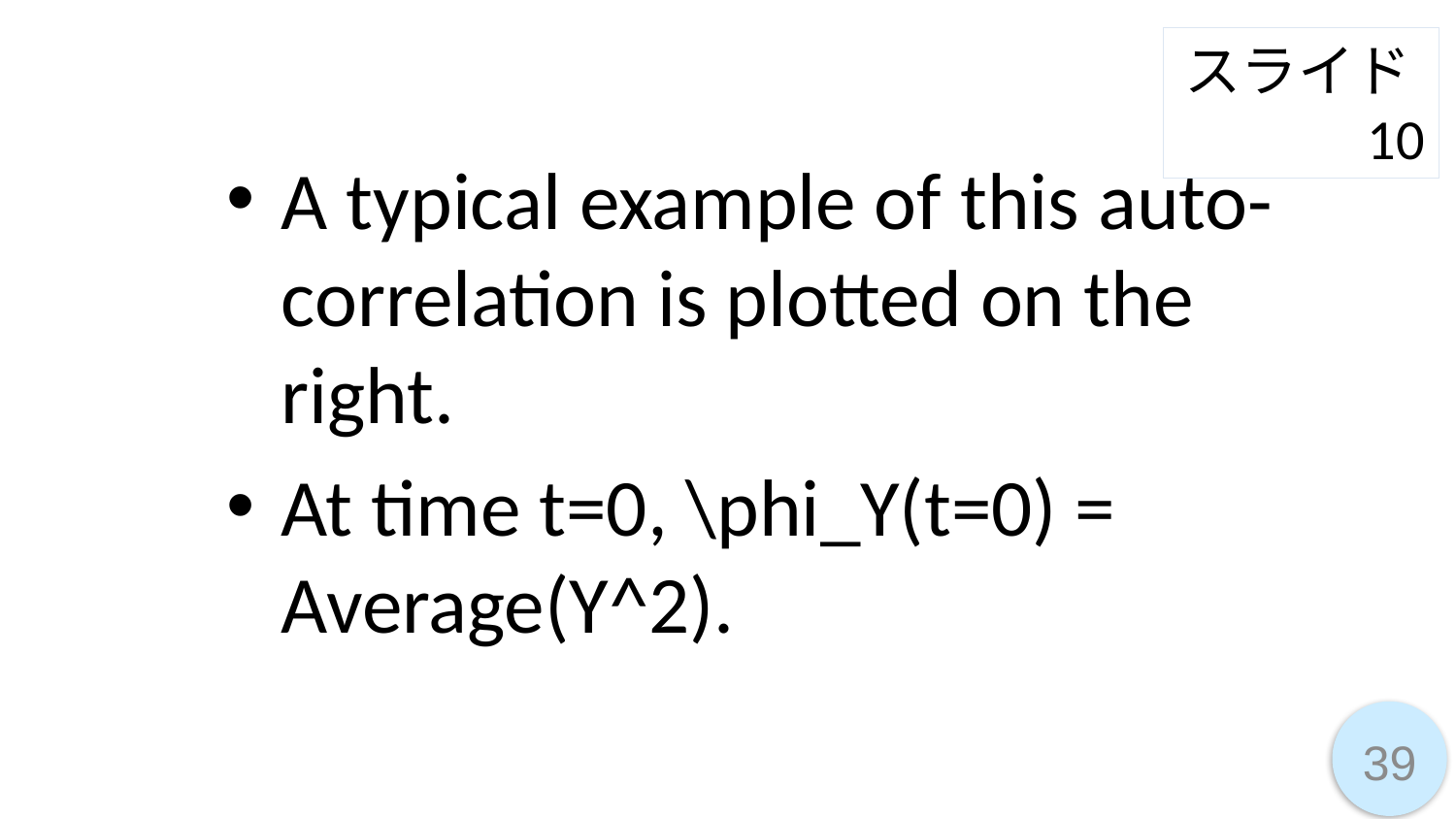

スライド10
A typical example of this auto-correlation is plotted on the right.
At time t=0, \phi_Y(t=0) = Average(Y^2).
39